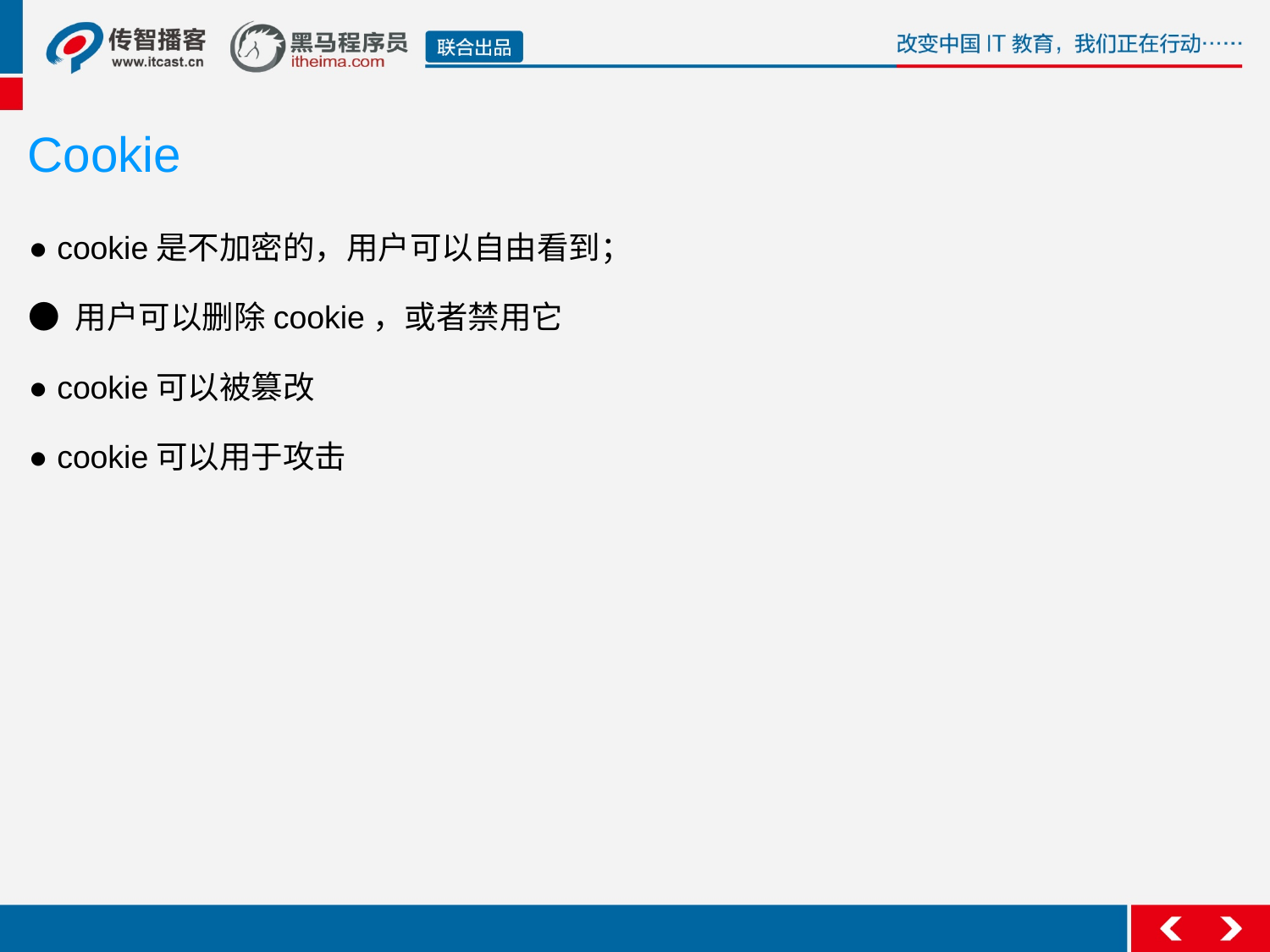

Cookie
● cookie是不加密的，用户可以自由看到；
● 用户可以删除cookie，或者禁用它
● cookie可以被篡改
● cookie可以用于攻击